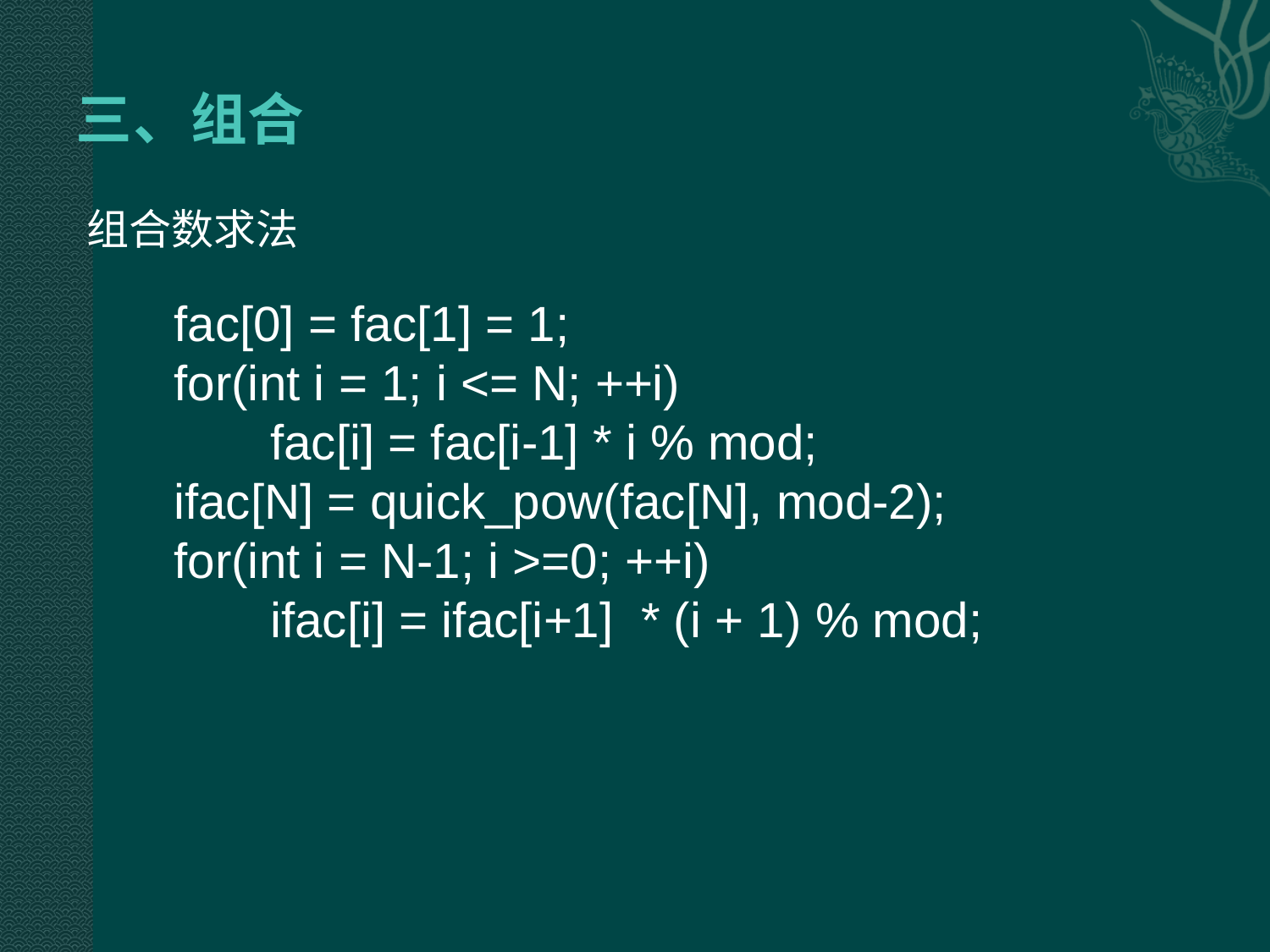

# 三、组合
  组合数求法

    fac[0] = fac[1] = 1;
    for(int i = 1; i <= N; ++i)
           fac[i] = fac[i-1] * i % mod;
    ifac[N] = quick_pow(fac[N], mod-2);
    for(int i = N-1; i >=0; ++i)
           ifac[i] = ifac[i+1]  * (i + 1) % mod;